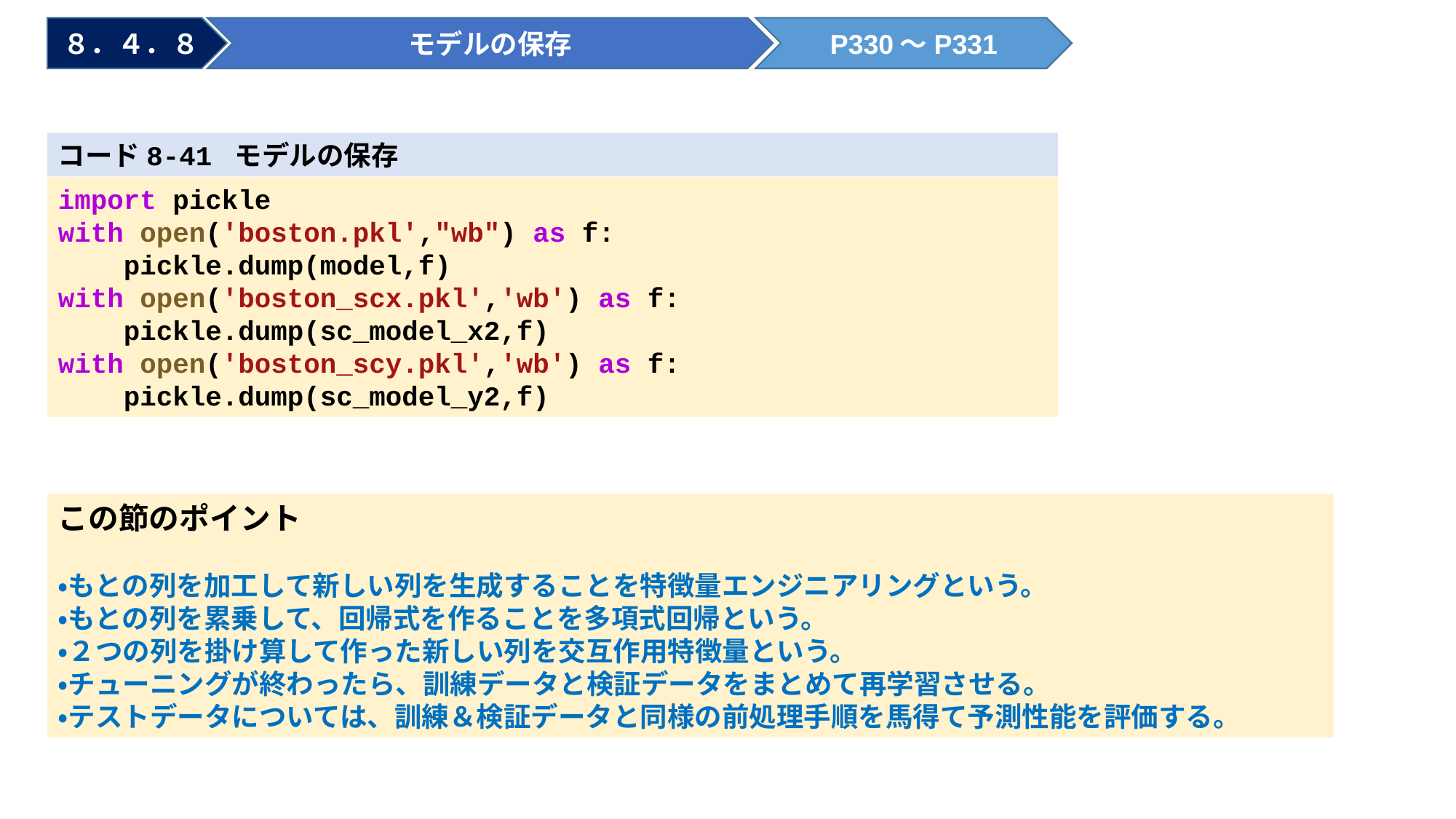

８．４．８
モデルの保存
P330～P331
コード8-41 モデルの保存
import pickle
with open('boston.pkl',"wb") as f:
    pickle.dump(model,f)
with open('boston_scx.pkl','wb') as f:
    pickle.dump(sc_model_x2,f)
with open('boston_scy.pkl','wb') as f:
    pickle.dump(sc_model_y2,f)
この節のポイント

・もとの列を加工して新しい列を生成することを特徴量エンジニアリングという。
・もとの列を累乗して、回帰式を作ることを多項式回帰という。
・２つの列を掛け算して作った新しい列を交互作用特徴量という。
・チューニングが終わったら、訓練データと検証データをまとめて再学習させる。
・テストデータについては、訓練＆検証データと同様の前処理手順を馬得て予測性能を評価する。